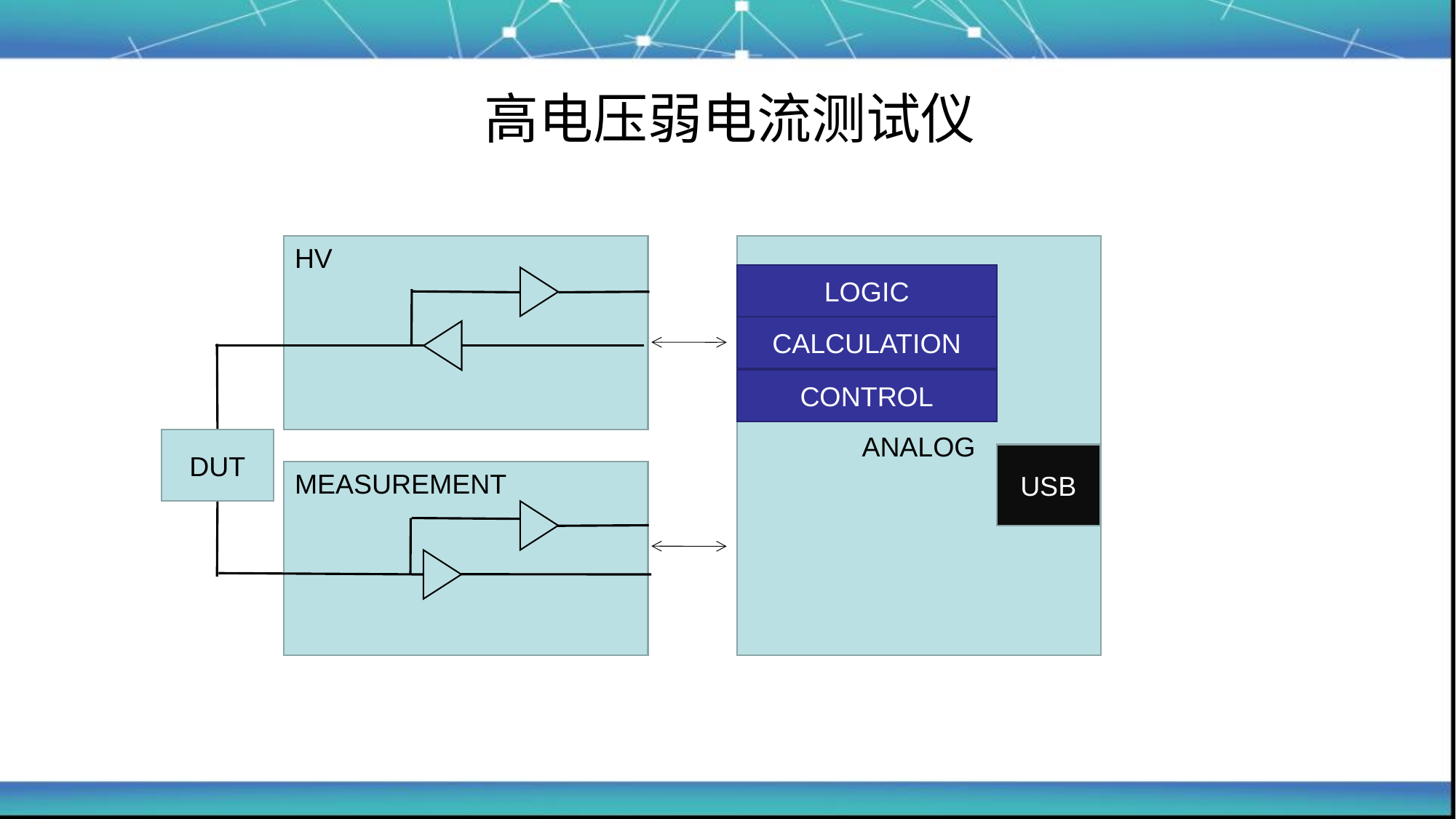

# 高电压弱电流测试仪

HV
ANALOG
LOGIC

CALCULATION

CONTROL
DUT
USB

MEASUREMENT